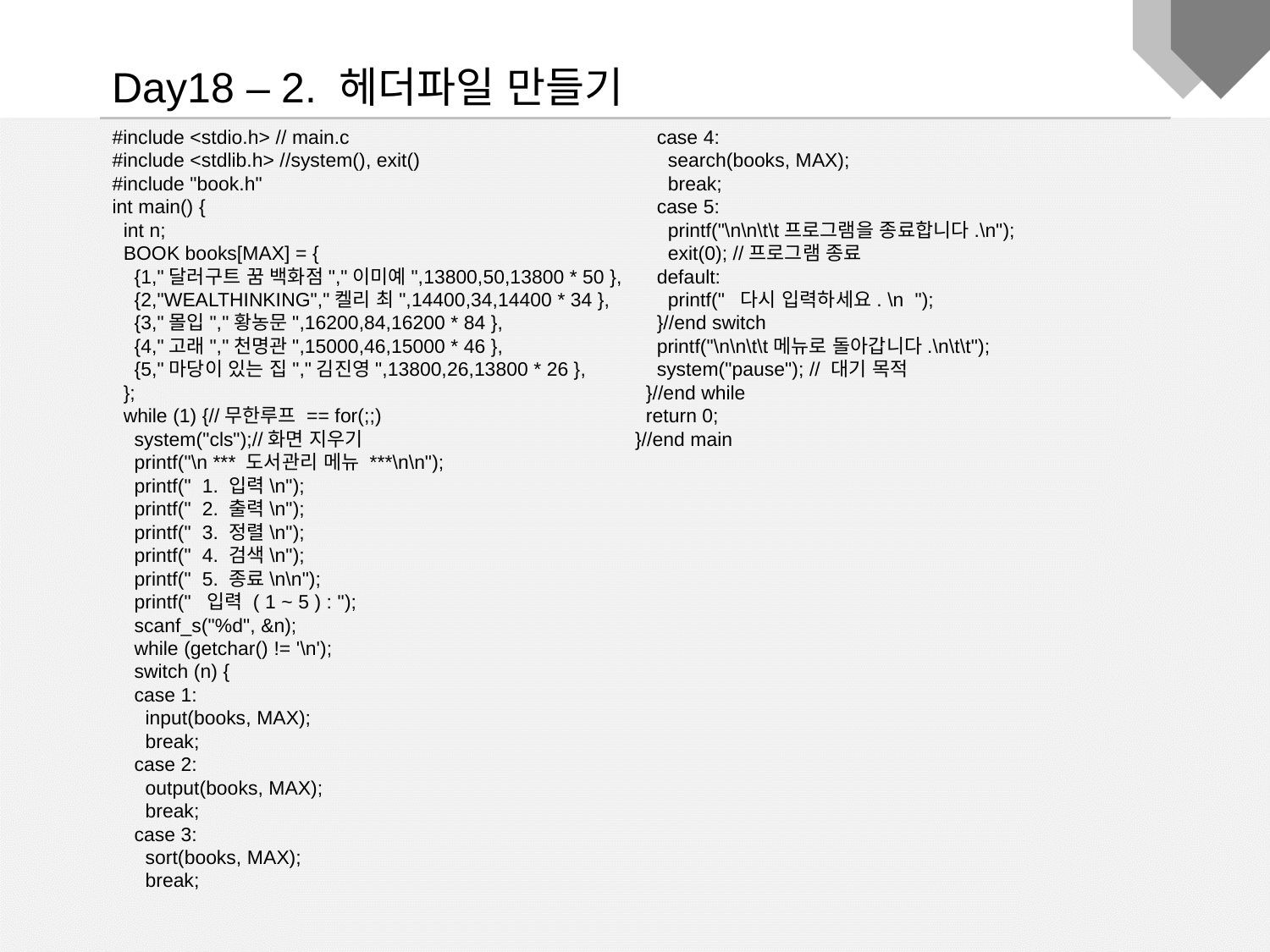

Day18 – 2. 헤더파일 만들기
#include <stdio.h> // main.c
#include <stdlib.h> //system(), exit()
#include "book.h"
int main() {
  int n;
  BOOK books[MAX] = {
    {1,"달러구트 꿈 백화점","이미예",13800,50,13800 * 50 },
    {2,"WEALTHINKING","켈리 최",14400,34,14400 * 34 },
    {3,"몰입","황농문",16200,84,16200 * 84 },
    {4,"고래","천명관",15000,46,15000 * 46 },
    {5,"마당이 있는 집","김진영",13800,26,13800 * 26 },
  };
  while (1) {//무한루프 == for(;;)
    system("cls");//화면 지우기
    printf("\n *** 도서관리 메뉴 ***\n\n");
    printf("  1. 입력\n");
    printf("  2. 출력\n");
    printf("  3. 정렬\n");
    printf("  4. 검색\n");
    printf("  5. 종료\n\n");
    printf("  입력 ( 1 ~ 5 ) : ");
    scanf_s("%d", &n);
    while (getchar() != '\n');
    switch (n) {
    case 1:
      input(books, MAX);
      break;
    case 2:
      output(books, MAX);
      break;
    case 3:
      sort(books, MAX);
      break;
    case 4:
      search(books, MAX);
      break;
    case 5:
      printf("\n\n\t\t프로그램을 종료합니다.\n");
      exit(0); //프로그램 종료
    default:
      printf("  다시 입력하세요. \n  ");
    }//end switch
    printf("\n\n\t\t메뉴로 돌아갑니다.\n\t\t");
    system("pause"); // 대기 목적
  }//end while
  return 0;
}//end main